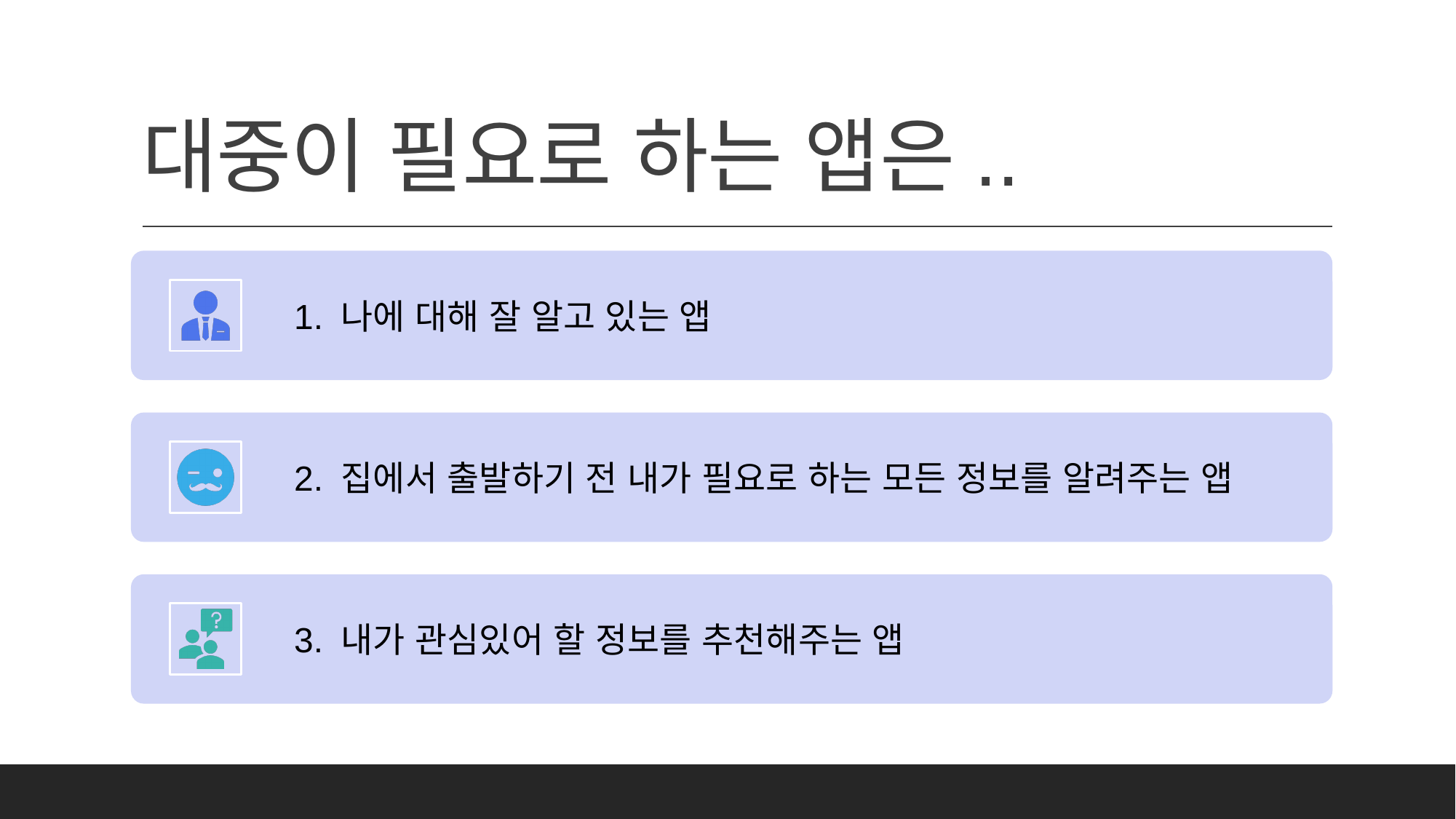

# 대중이 필요로 하는 앱은..
1. 나에 대해 잘 알고 있는 앱
2. 집에서 출발하기 전 내가 필요로 하는 모든 정보를 알려주는 앱
3. 내가 관심있어 할 정보를 추천해주는 앱